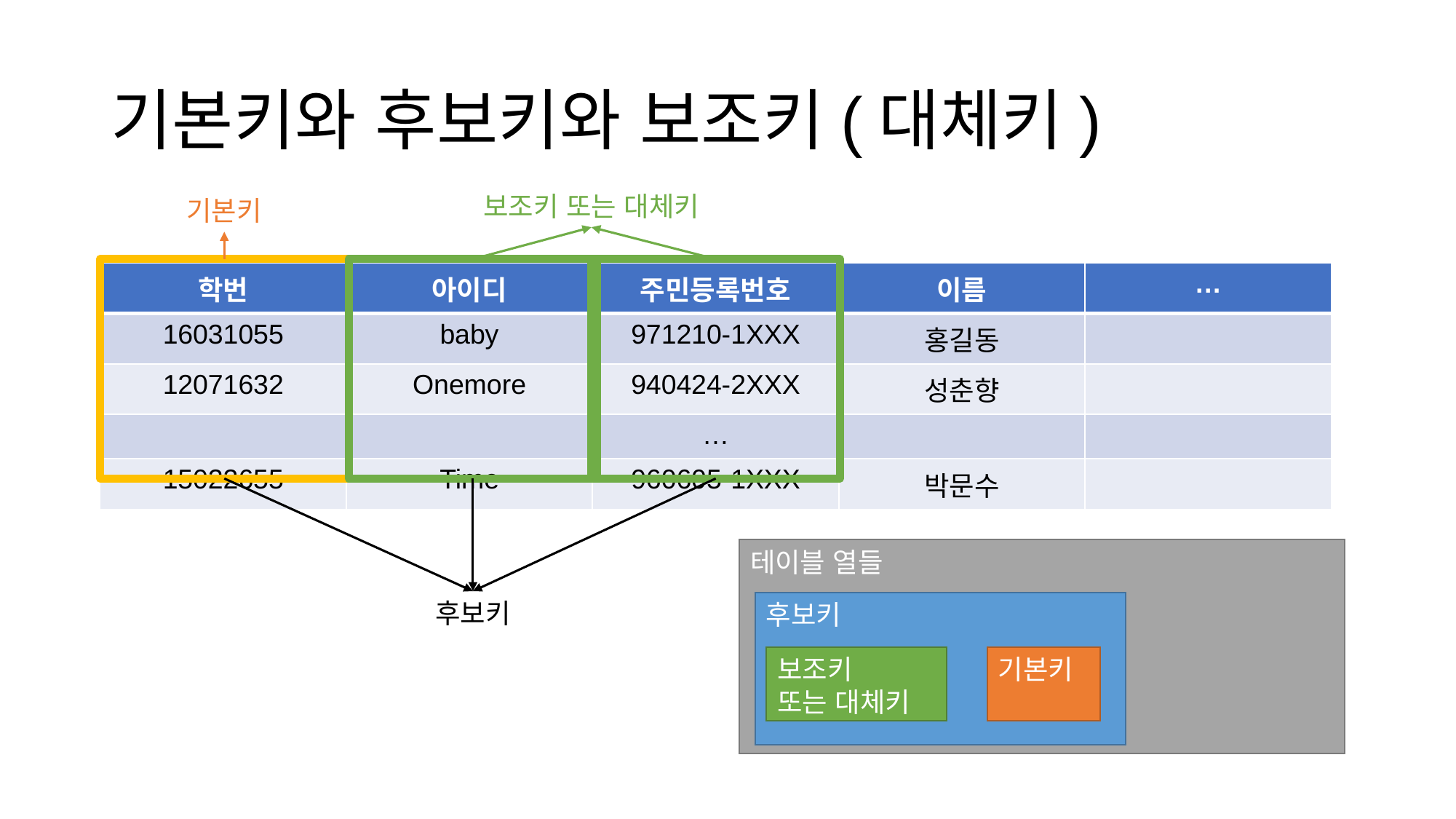

# 기본키와 후보키와 보조키(대체키)
보조키 또는 대체키
기본키

| 학번 | 아이디 | 주민등록번호 | 이름 | … |
| --- | --- | --- | --- | --- |
| 16031055 | baby | 971210-1XXX | 홍길동 |  |
| 12071632 | Onemore | 940424-2XXX | 성춘향 |  |
|  |  | … |  |  |
| 15022655 | Time | 960605-1XXX | 박문수 |  |
테이블 열들
후보키
후보키
보조키
또는 대체키
기본키